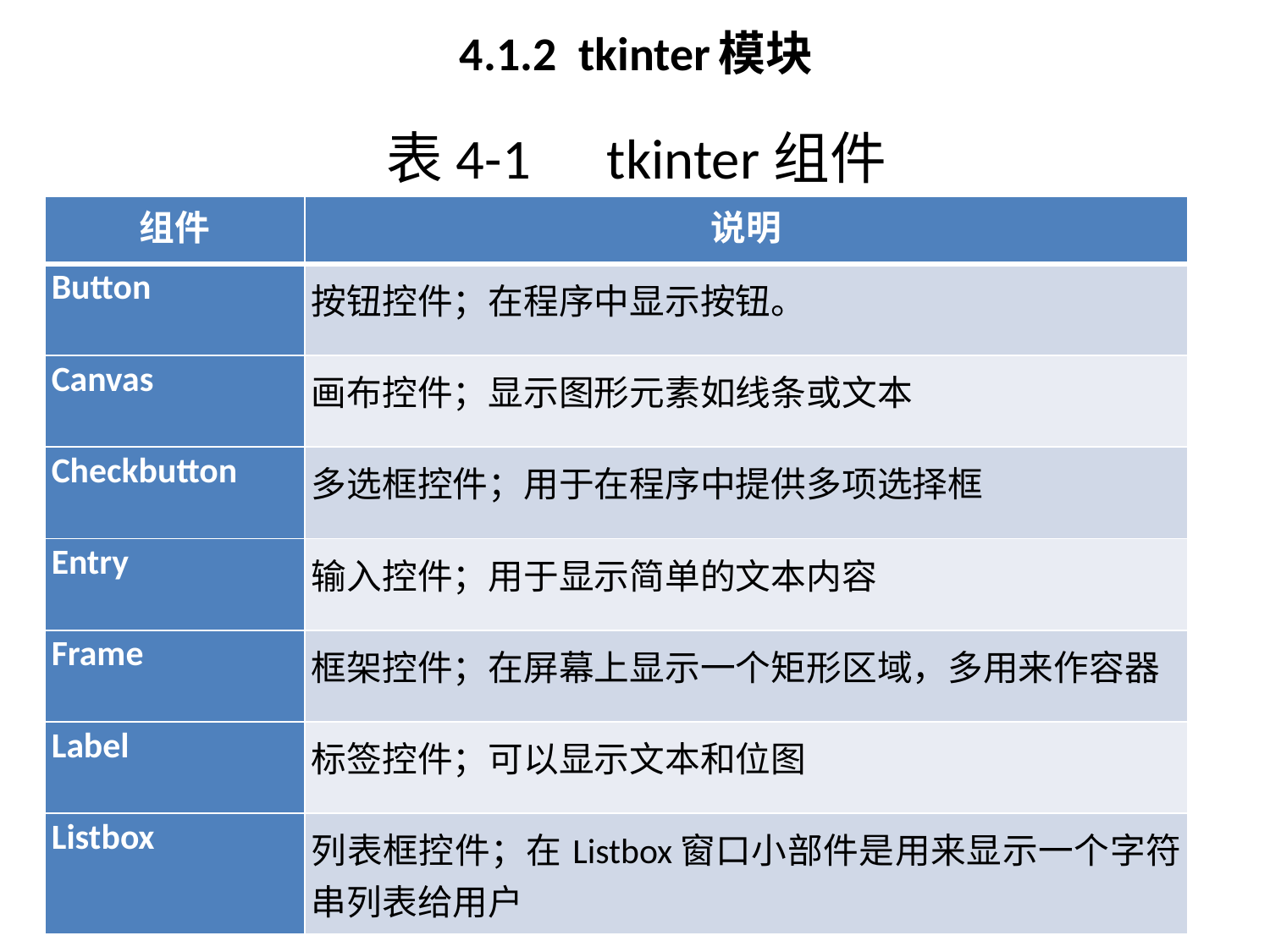

# 4.1.2  tkinter模块
表4-1      tkinter组件

| 组件 | 说明 |
| --- | --- |
| Button | 按钮控件；在程序中显示按钮。 |
| Canvas | 画布控件；显示图形元素如线条或文本 |
| Checkbutton | 多选框控件；用于在程序中提供多项选择框 |
| Entry | 输入控件；用于显示简单的文本内容 |
| Frame | 框架控件；在屏幕上显示一个矩形区域，多用来作容器 |
| Label | 标签控件；可以显示文本和位图 |
| Listbox | 列表框控件；在Listbox窗口小部件是用来显示一个字符串列表给用户 |